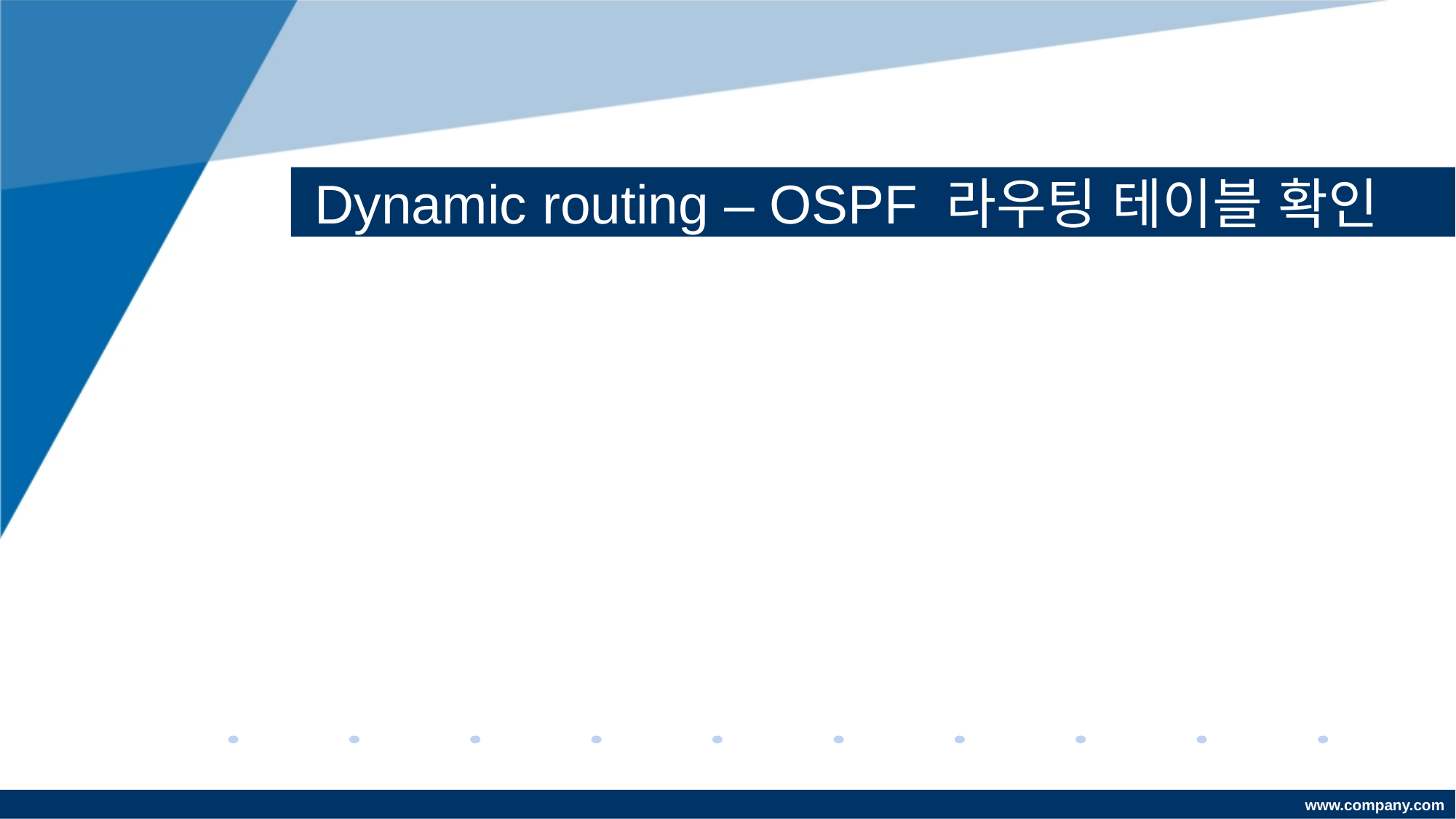

# Dynamic routing – OSPF 라우팅 테이블 확인